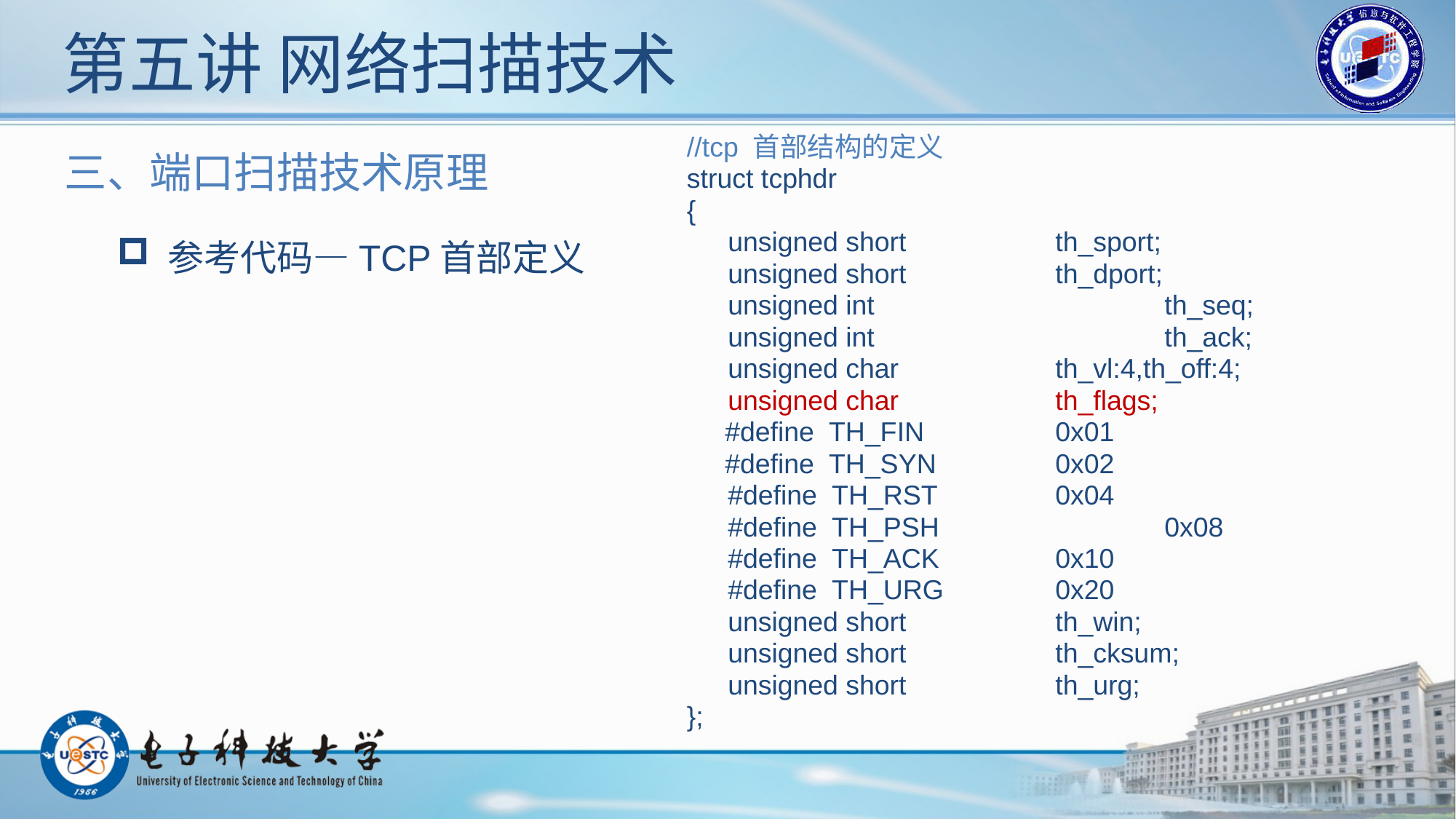

# 第五讲 网络扫描技术
//tcp 首部结构的定义
struct tcphdr
{
	unsigned short		th_sport;
	unsigned short		th_dport;
	unsigned int			th_seq;
	unsigned int			th_ack;
	unsigned char		th_vl:4,th_off:4;
	unsigned char		th_flags;
     #define  TH_FIN		0x01
     #define  TH_SYN		0x02
	#define  TH_RST		0x04
	#define  TH_PSH   		0x08
	#define  TH_ACK		0x10
	#define  TH_URG		0x20
	unsigned short		th_win;
	unsigned short		th_cksum;
 	unsigned short		th_urg;
};
三、端口扫描技术原理
 参考代码—TCP首部定义